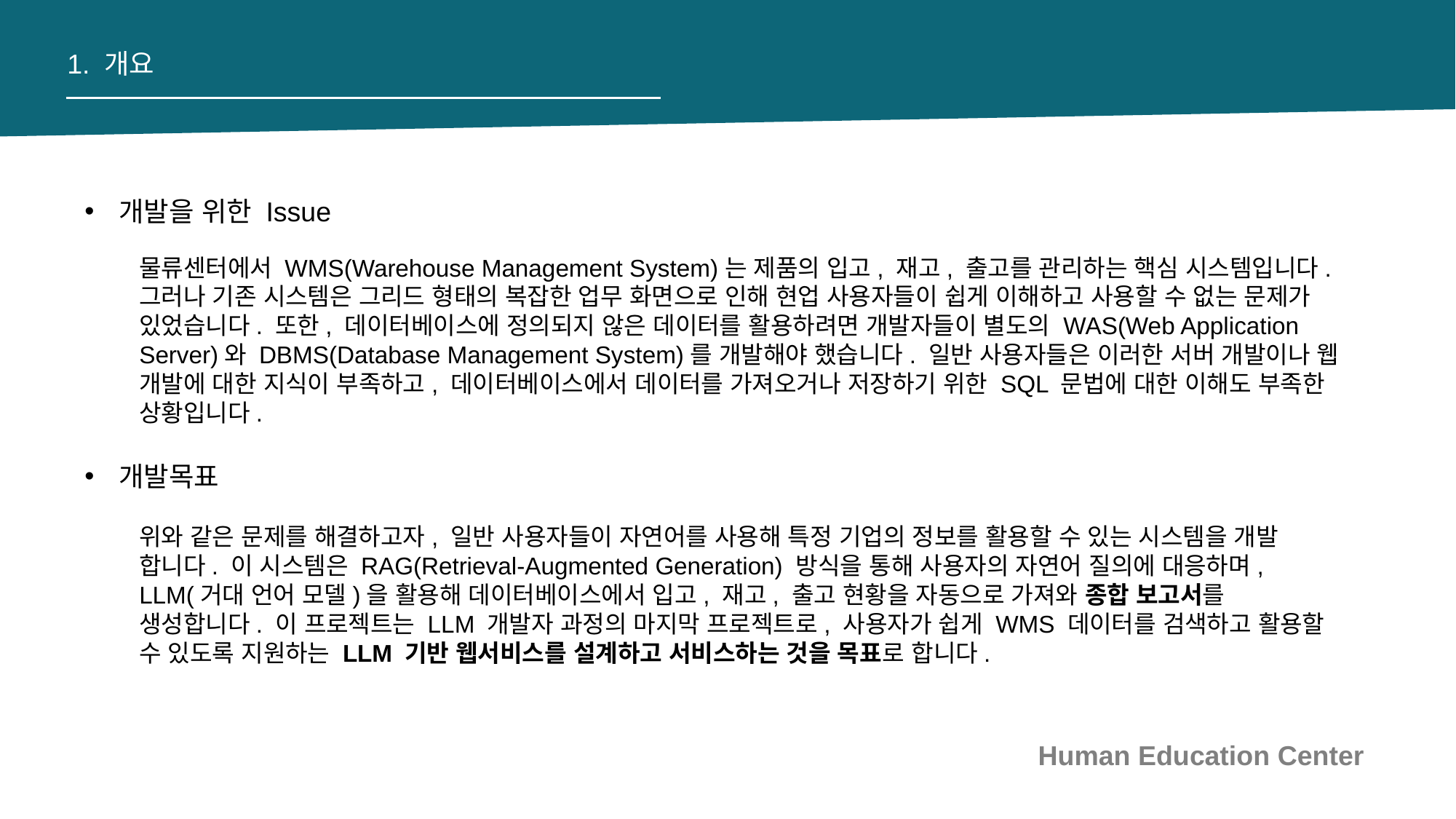

1. 개요
개발을 위한 Issue

물류센터에서 WMS(Warehouse Management System)는 제품의 입고, 재고, 출고를 관리하는 핵심 시스템입니다. 그러나 기존 시스템은 그리드 형태의 복잡한 업무 화면으로 인해 현업 사용자들이 쉽게 이해하고 사용할 수 없는 문제가 있었습니다. 또한, 데이터베이스에 정의되지 않은 데이터를 활용하려면 개발자들이 별도의 WAS(Web Application Server)와 DBMS(Database Management System)를 개발해야 했습니다. 일반 사용자들은 이러한 서버 개발이나 웹 개발에 대한 지식이 부족하고, 데이터베이스에서 데이터를 가져오거나 저장하기 위한 SQL 문법에 대한 이해도 부족한 상황입니다.

개발목표

위와 같은 문제를 해결하고자, 일반 사용자들이 자연어를 사용해 특정 기업의 정보를 활용할 수 있는 시스템을 개발 합니다. 이 시스템은 RAG(Retrieval-Augmented Generation) 방식을 통해 사용자의 자연어 질의에 대응하며, LLM(거대 언어 모델)을 활용해 데이터베이스에서 입고, 재고, 출고 현황을 자동으로 가져와 종합 보고서를 생성합니다. 이 프로젝트는 LLM 개발자 과정의 마지막 프로젝트로, 사용자가 쉽게 WMS 데이터를 검색하고 활용할 수 있도록 지원하는 LLM 기반 웹서비스를 설계하고 서비스하는 것을 목표로 합니다.